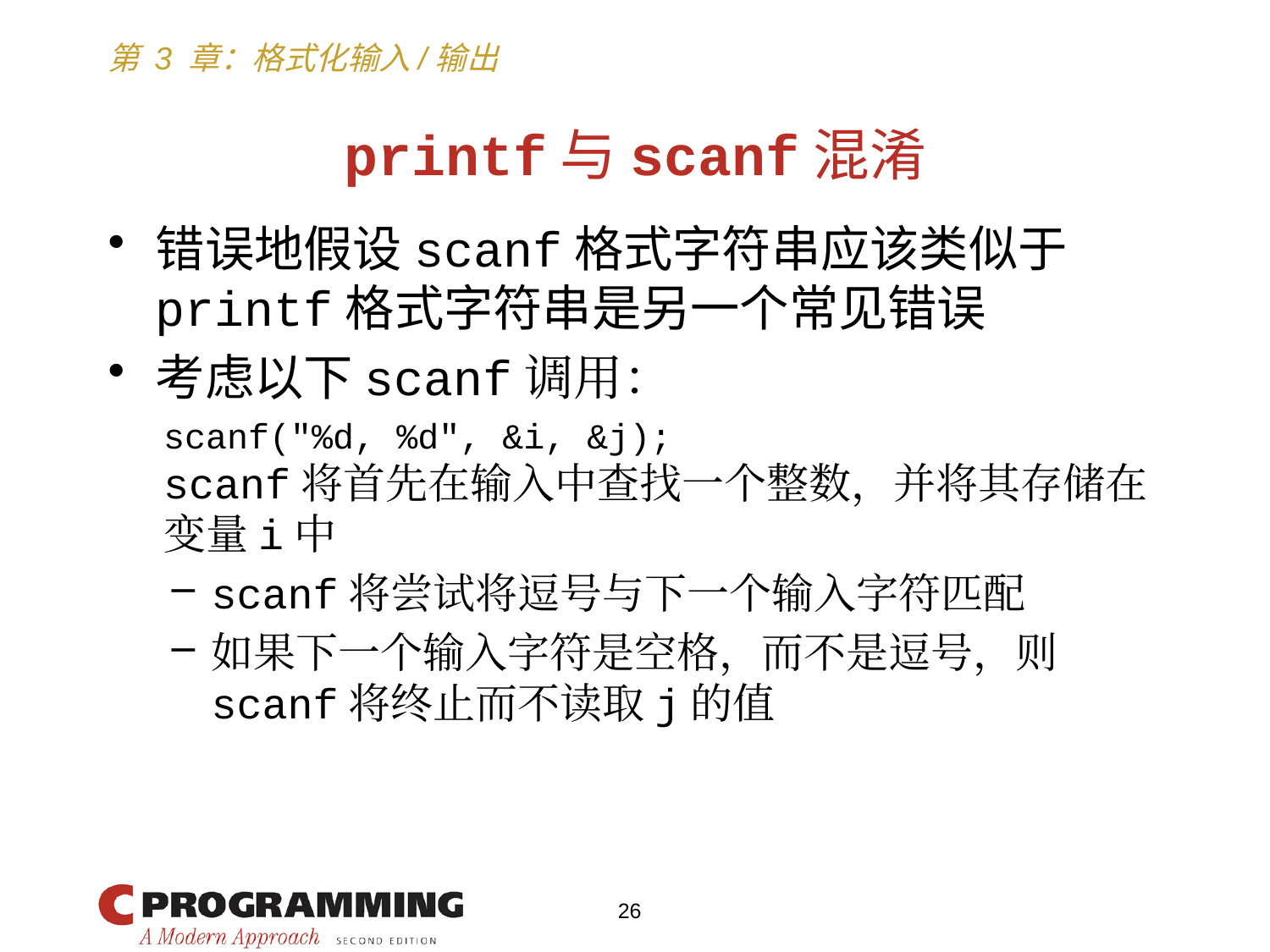

# printf与scanf混淆
错误地假设scanf格式字符串应该类似于printf格式字符串是另一个常见错误
考虑以下scanf调用：
scanf("%d, %d", &i, &j);
scanf将首先在输入中查找一个整数，并将其存储在变量i中
scanf将尝试将逗号与下一个输入字符匹配
如果下一个输入字符是空格，而不是逗号，则scanf将终止而不读取j的值

26